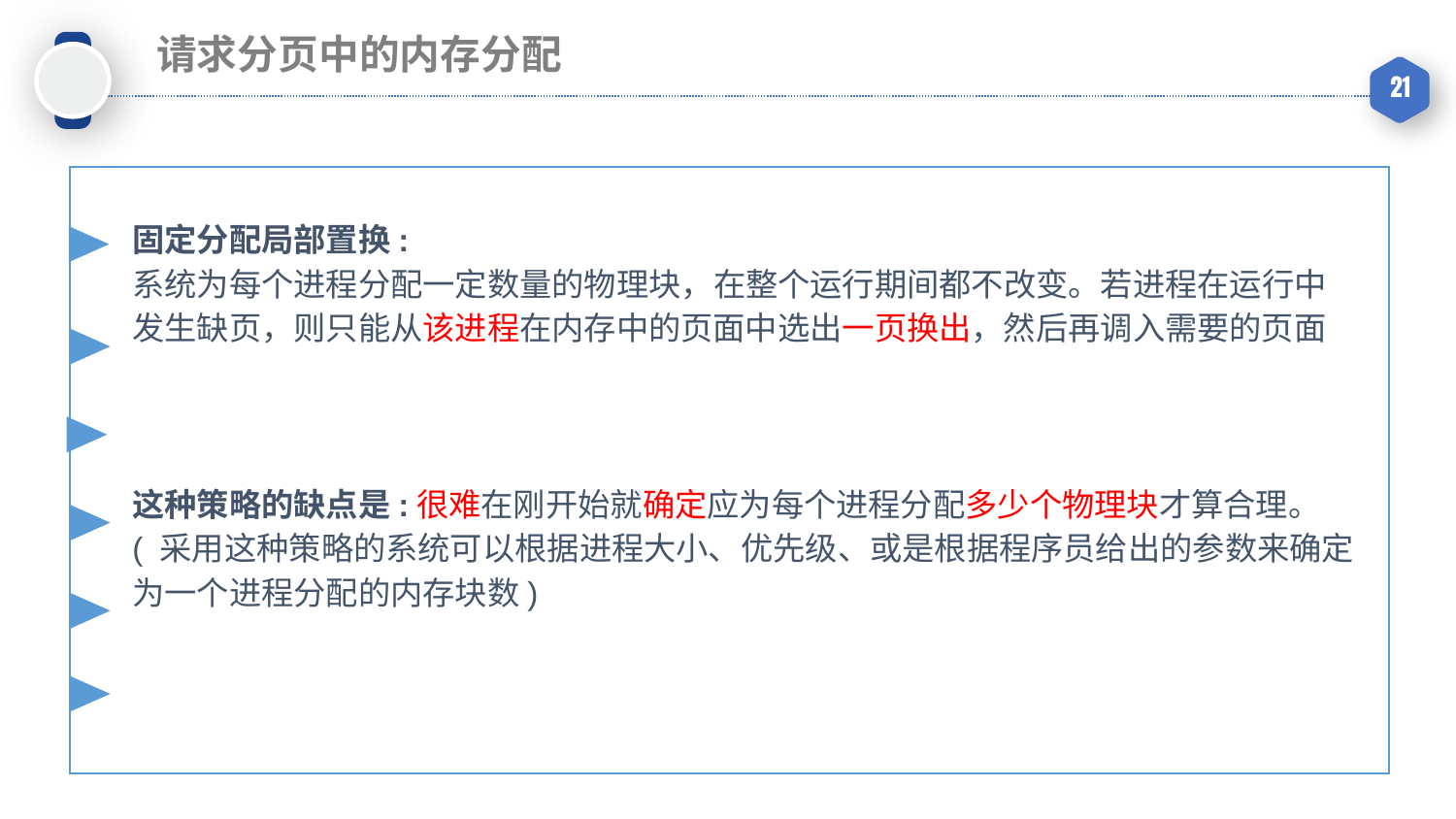

请求分页中的内存分配

固定分配局部置换:
系统为每个进程分配一定数量的物理块，在整个运行期间都不改变。若进程在运行中发生缺页，则只能从该进程在内存中的页面中选出一页换出，然后再调入需要的页面

这种策略的缺点是:很难在刚开始就确定应为每个进程分配多少个物理块才算合理。( 采用这种策略的系统可以根据进程大小、优先级、或是根据程序员给出的参数来确定为一个进程分配的内存块数)